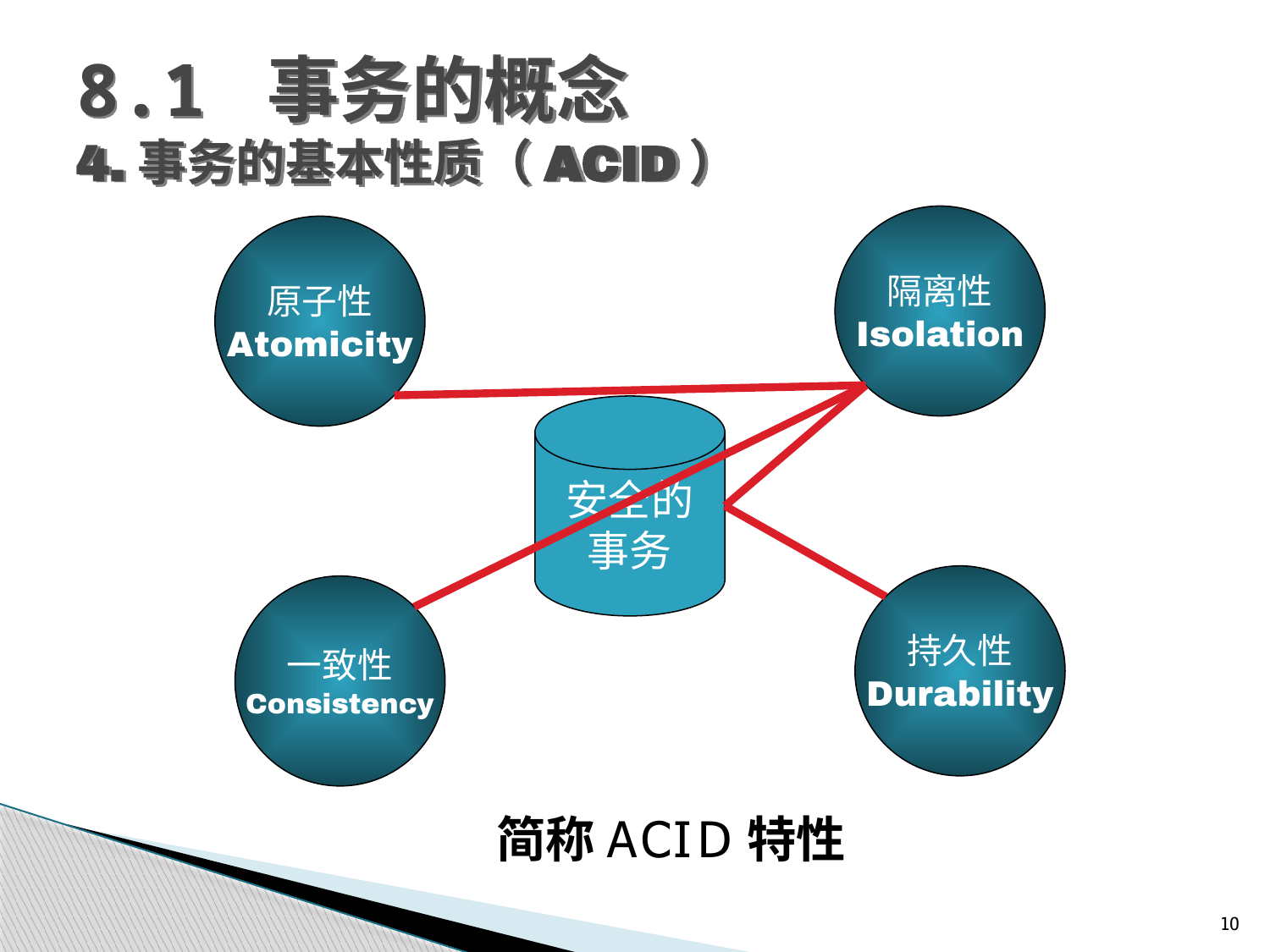

8.1 事务的概念
4.事务的基本性质（ACID）
隔离性
Isolation
原子性
Atomicity
安全的
事务
持久性
Durability
一致性
Consistency
简称ACID特性
10